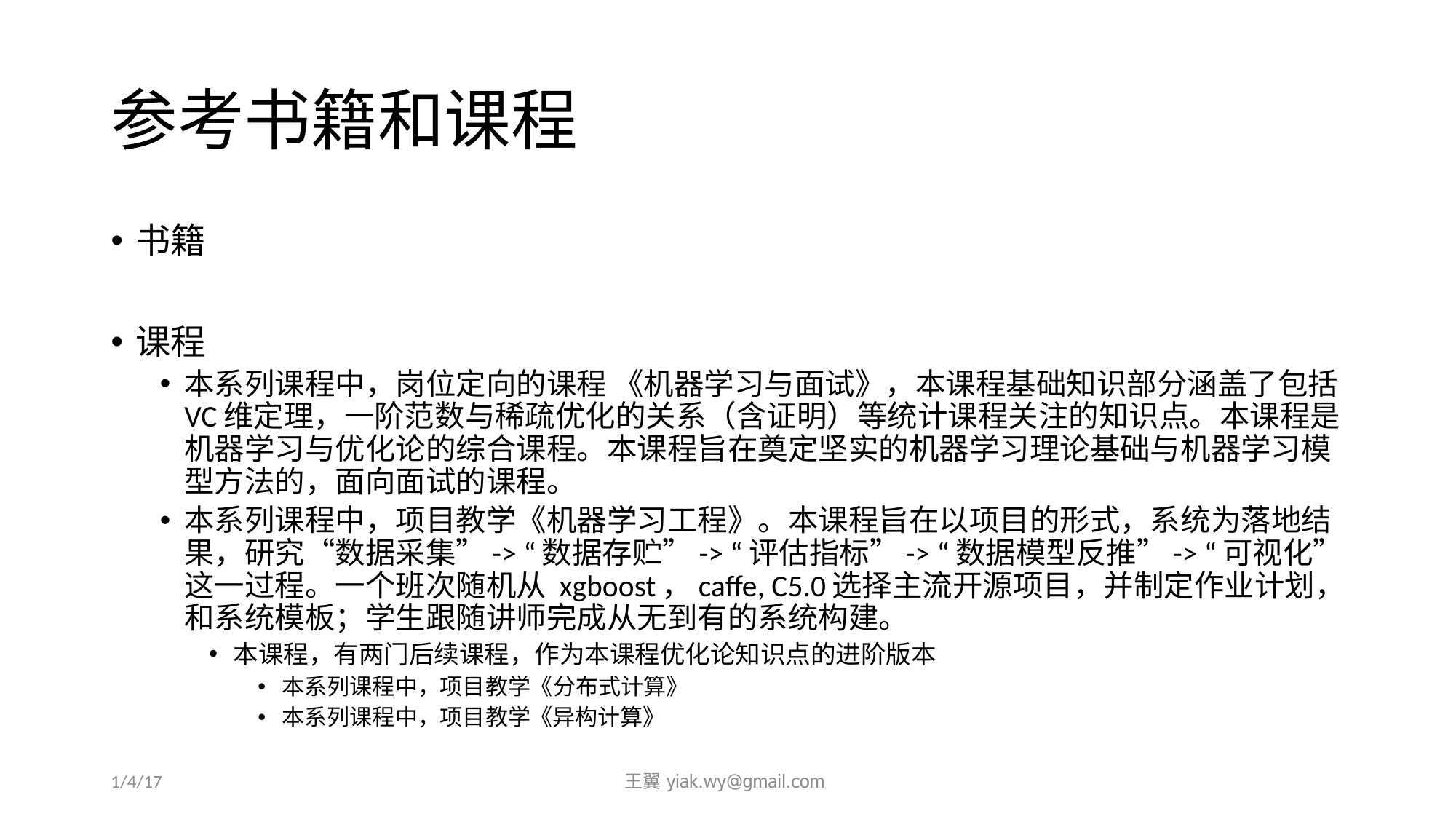

# 参考书籍和课程
书籍

课程
本系列课程中，岗位定向的课程 《机器学习与面试》，本课程基础知识部分涵盖了包括VC维定理，一阶范数与稀疏优化的关系（含证明）等统计课程关注的知识点。本课程是机器学习与优化论的综合课程。本课程旨在奠定坚实的机器学习理论基础与机器学习模型方法的，面向面试的课程。
本系列课程中，项目教学《机器学习工程》。本课程旨在以项目的形式，系统为落地结果，研究“数据采集”-> “数据存贮”-> “评估指标”-> “数据模型反推”-> “可视化” 这一过程。一个班次随机从 xgboost，caffe, C5.0选择主流开源项目，并制定作业计划，和系统模板；学生跟随讲师完成从无到有的系统构建。
本课程，有两门后续课程，作为本课程优化论知识点的进阶版本
本系列课程中，项目教学《分布式计算》
本系列课程中，项目教学《异构计算》

1/4/17
王翼 yiak.wy@gmail.com